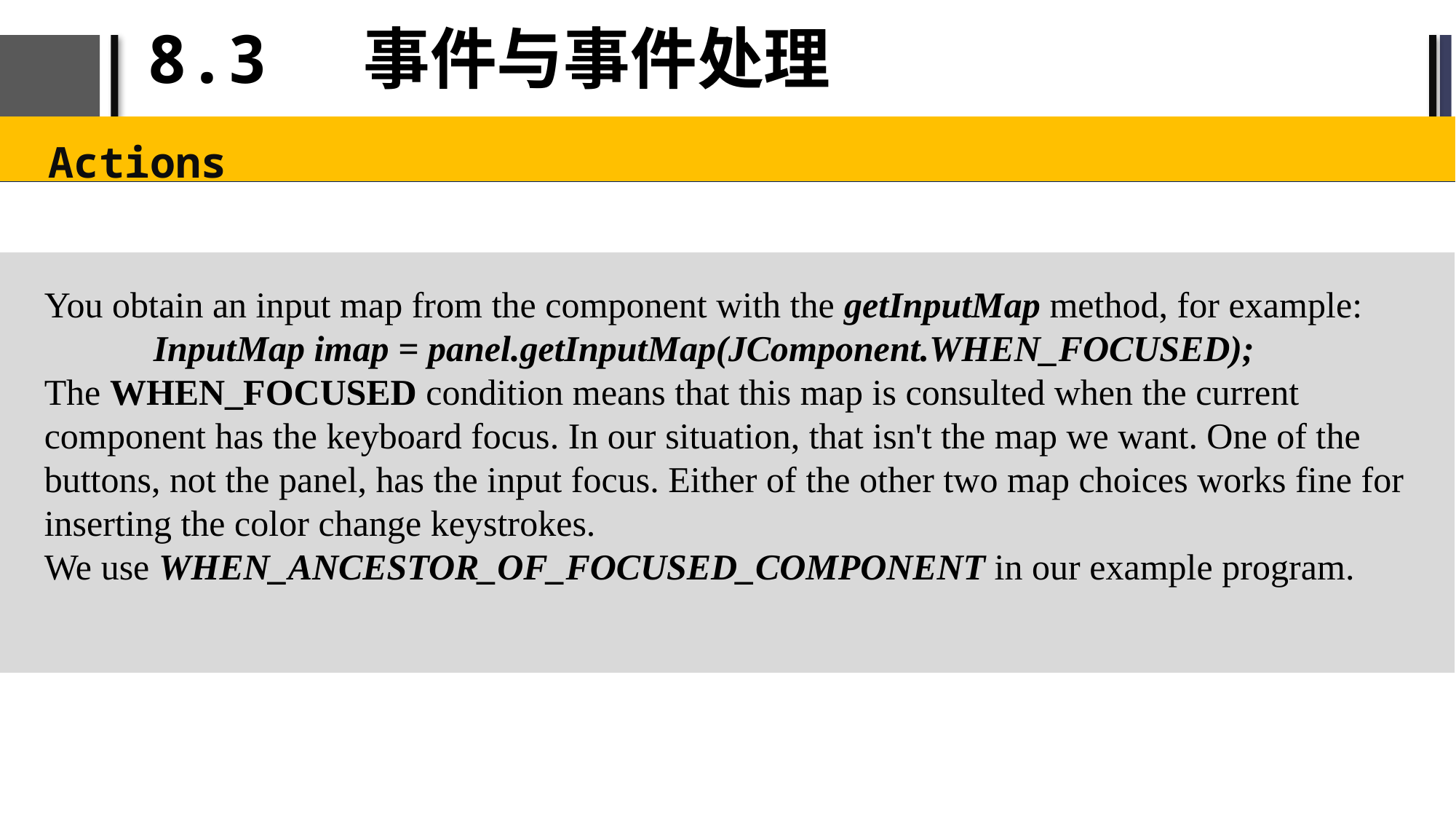

# 8.3  事件与事件处理

Actions

You obtain an input map from the component with the getInputMap method, for example:
	InputMap imap = panel.getInputMap(JComponent.WHEN_FOCUSED);
The WHEN_FOCUSED condition means that this map is consulted when the current component has the keyboard focus. In our situation, that isn't the map we want. One of the buttons, not the panel, has the input focus. Either of the other two map choices works fine for inserting the color change keystrokes.
We use WHEN_ANCESTOR_OF_FOCUSED_COMPONENT in our example program.